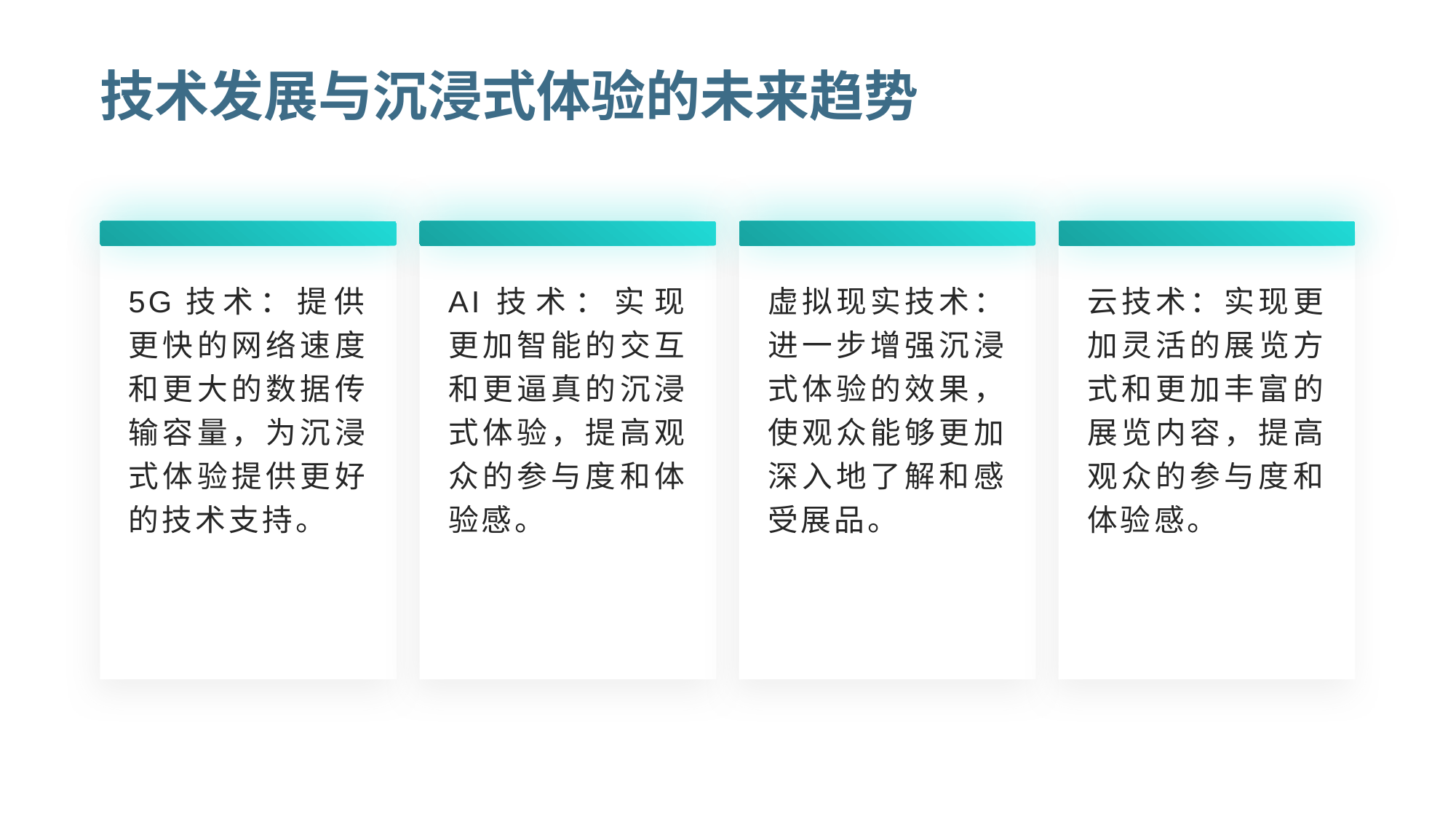

# 技术发展与沉浸式体验的未来趋势

5G技术：提供更快的网络速度和更大的数据传输容量，为沉浸式体验提供更好的技术支持。
AI技术：实现更加智能的交互和更逼真的沉浸式体验，提高观众的参与度和体验感。
虚拟现实技术：进一步增强沉浸式体验的效果，使观众能够更加深入地了解和感受展品。
云技术：实现更加灵活的展览方式和更加丰富的展览内容，提高观众的参与度和体验感。